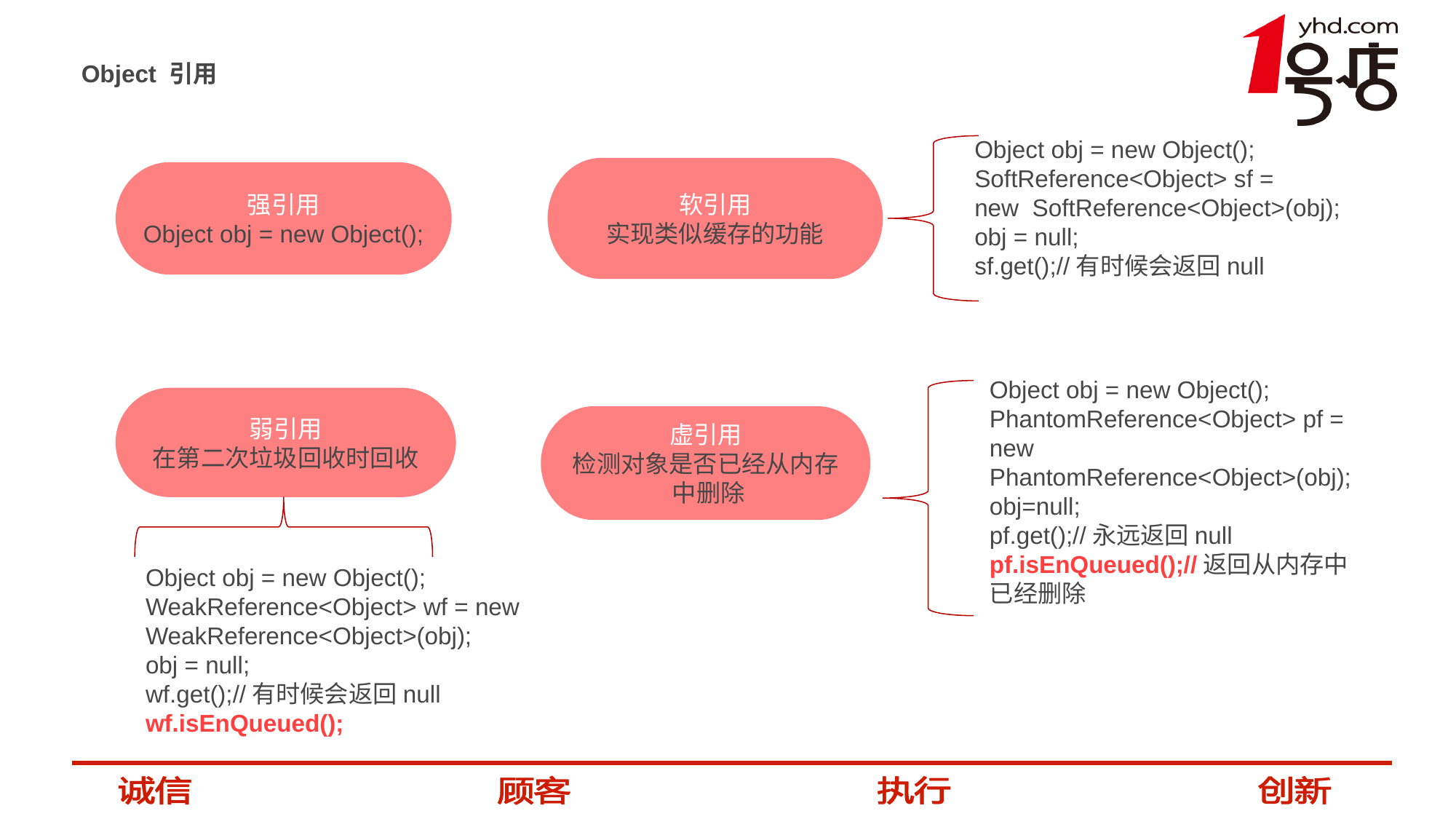

Object 引用
Object obj = new Object();
SoftReference<Object> sf =
new  SoftReference<Object>(obj);
obj = null;
sf.get();//有时候会返回null

软引用
实现类似缓存的功能
强引用
Object obj = new Object();
Object obj = new Object();
PhantomReference<Object> pf = new PhantomReference<Object>(obj);
obj=null;
pf.get();//永远返回null
pf.isEnQueued();//返回从内存中已经删除

弱引用
在第二次垃圾回收时回收
虚引用
检测对象是否已经从内存中删除
Object obj = new Object();
WeakReference<Object> wf = new WeakReference<Object>(obj);
obj = null;
wf.get();//有时候会返回null
wf.isEnQueued();